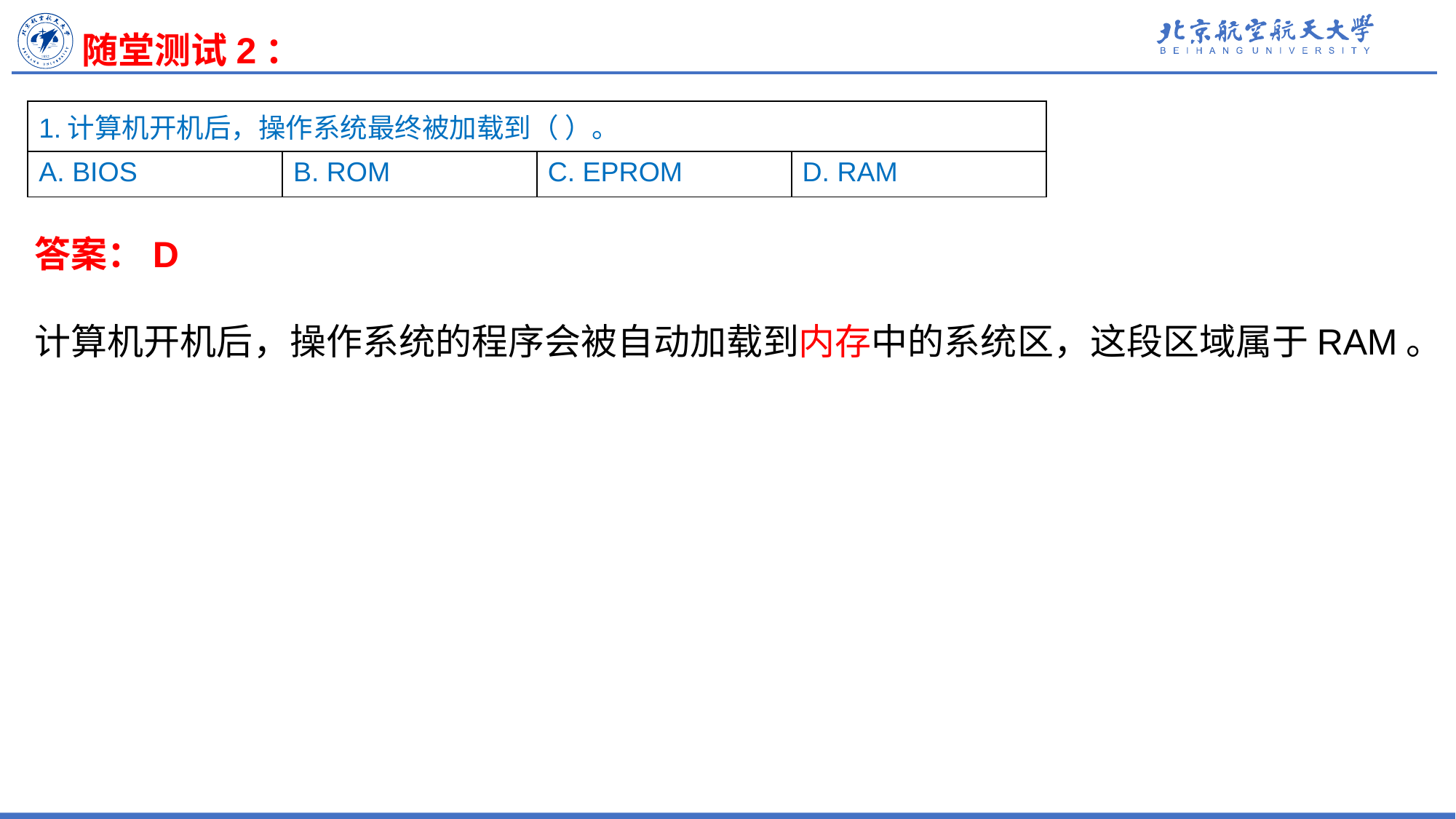

随堂测试2：
| 1.计算机开机后，操作系统最终被加载到（ ）。 |  |  |  |
| --- | --- | --- | --- |
| A. BIOS | B. ROM | C. EPROM | D. RAM |
答案：D

计算机开机后，操作系统的程序会被自动加载到内存中的系统区，这段区域属于RAM。
5